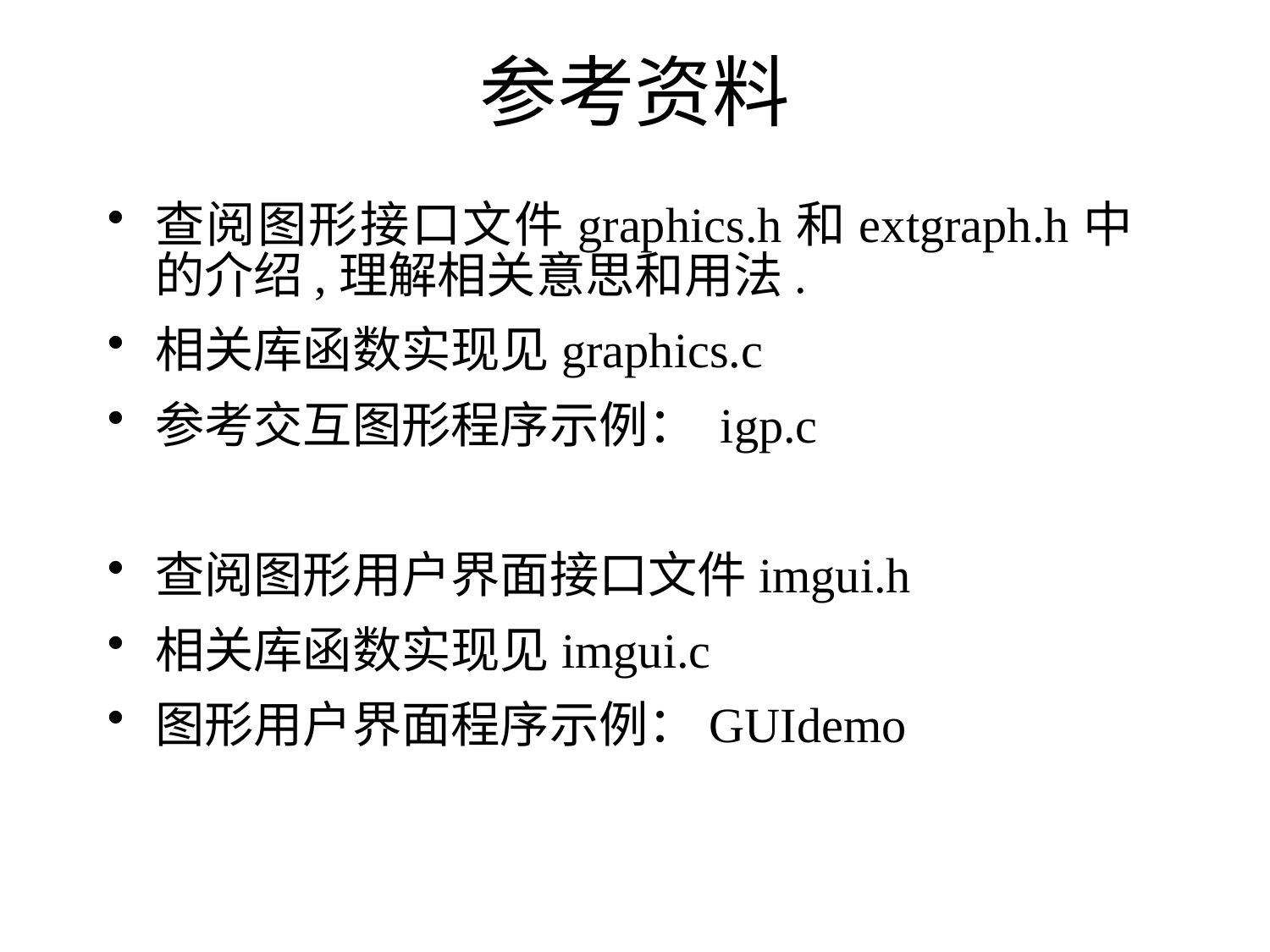

# 参考资料
查阅图形接口文件graphics.h和extgraph.h中的介绍,理解相关意思和用法.
相关库函数实现见graphics.c
参考交互图形程序示例： igp.c

查阅图形用户界面接口文件imgui.h
相关库函数实现见imgui.c
图形用户界面程序示例：GUIdemo